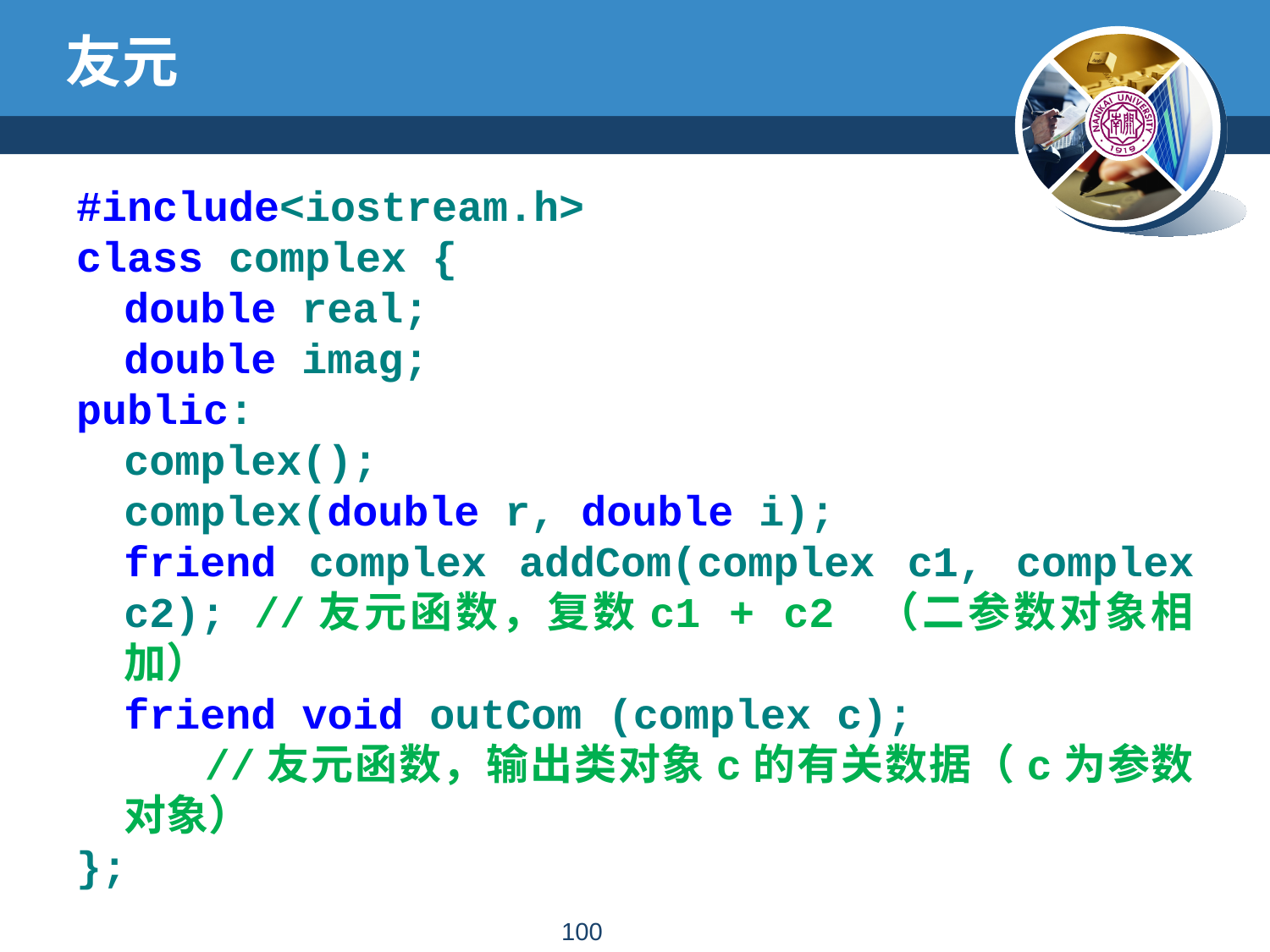

# 友元
#include<iostream.h>
class complex {
	double real;
	double imag;
public:
	complex();
	complex(double r, double i);
	friend complex addCom(complex c1, complex c2); //友元函数，复数c1 + c2 （二参数对象相加）
	friend void outCom (complex c); 		      //友元函数，输出类对象c的有关数据（c为参数对象）
};

100